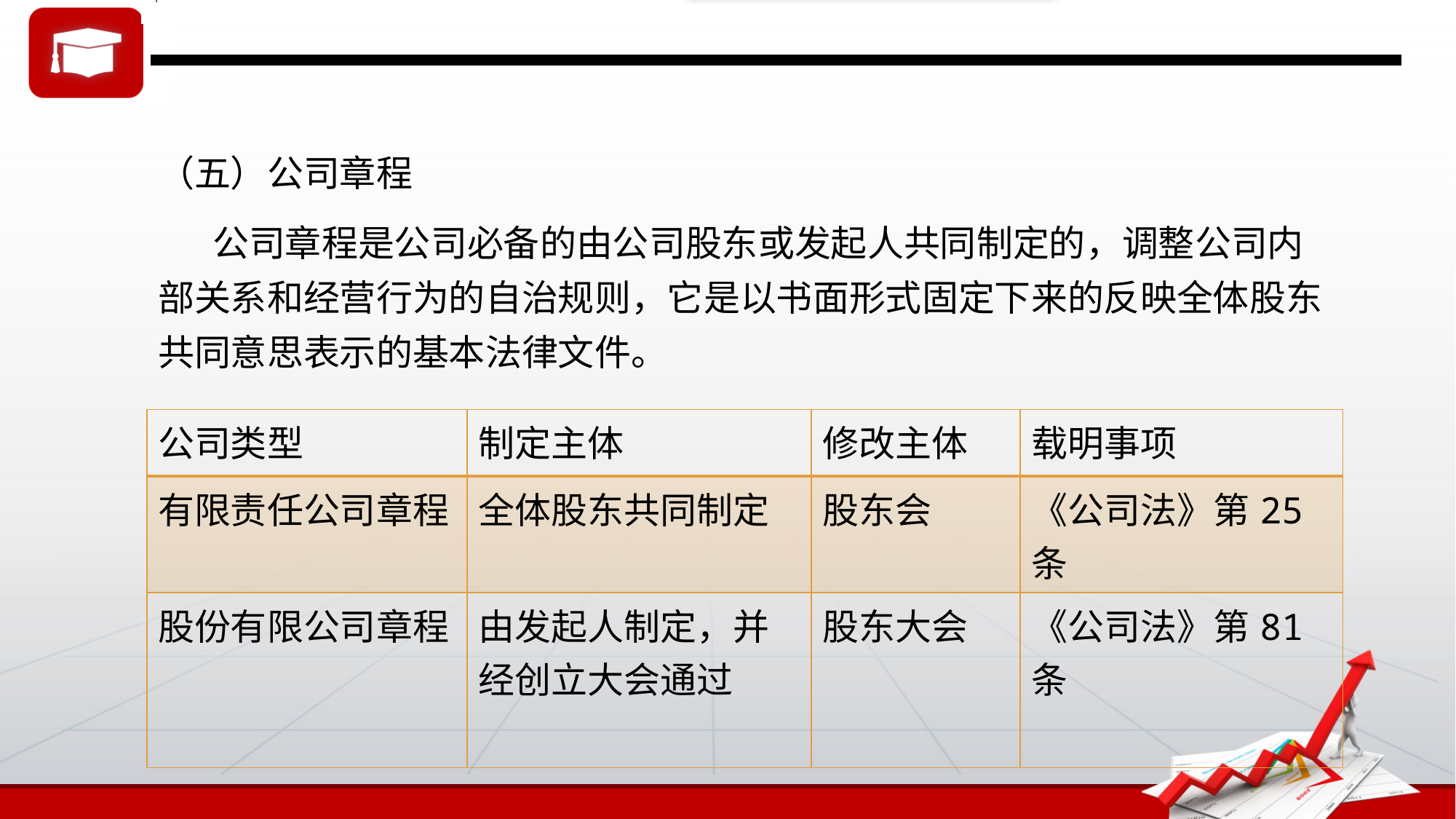

（五）公司章程
公司章程是公司必备的由公司股东或发起人共同制定的，调整公司内部关系和经营行为的自治规则，它是以书面形式固定下来的反映全体股东共同意思表示的基本法律文件。
| 公司类型 | 制定主体 | 修改主体 | 载明事项 |
| --- | --- | --- | --- |
| 有限责任公司章程 | 全体股东共同制定 | 股东会 | 《公司法》第25条 |
| 股份有限公司章程 | 由发起人制定，并经创立大会通过 | 股东大会 | 《公司法》第81条 |